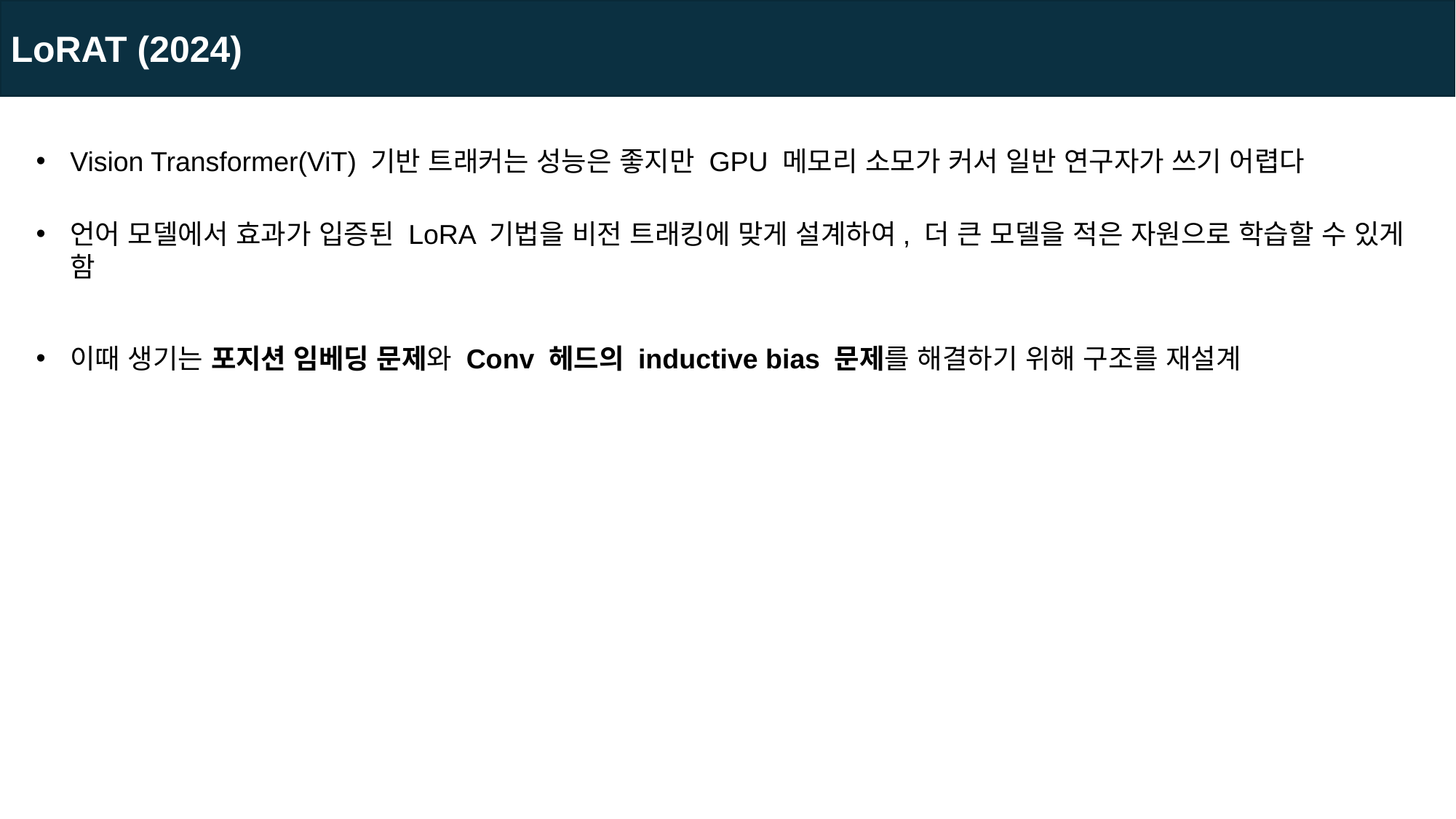

LoRAT (2024)
Vision Transformer(ViT) 기반 트래커는 성능은 좋지만 GPU 메모리 소모가 커서 일반 연구자가 쓰기 어렵다
언어 모델에서 효과가 입증된 LoRA 기법을 비전 트래킹에 맞게 설계하여, 더 큰 모델을 적은 자원으로 학습할 수 있게 함
이때 생기는 포지션 임베딩 문제와 Conv 헤드의 inductive bias 문제를 해결하기 위해 구조를 재설계